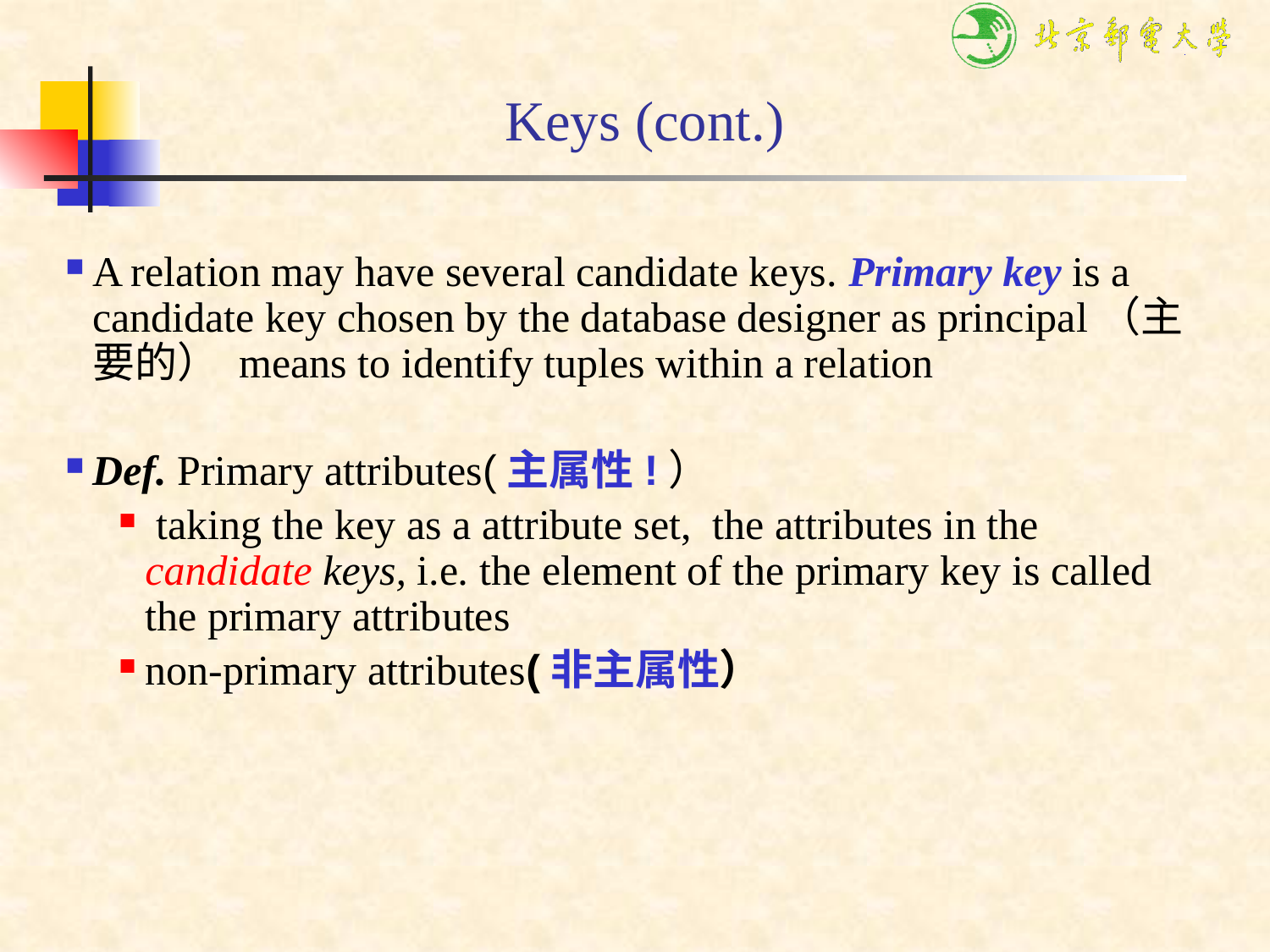

Keys (cont.)
A relation may have several candidate keys. Primary key is a candidate key chosen by the database designer as principal（主要的） means to identify tuples within a relation

Def. Primary attributes(主属性!）
 taking the key as a attribute set,  the attributes in the candidate keys, i.e. the element of the primary key is called the primary attributes
non-primary attributes(非主属性）

21